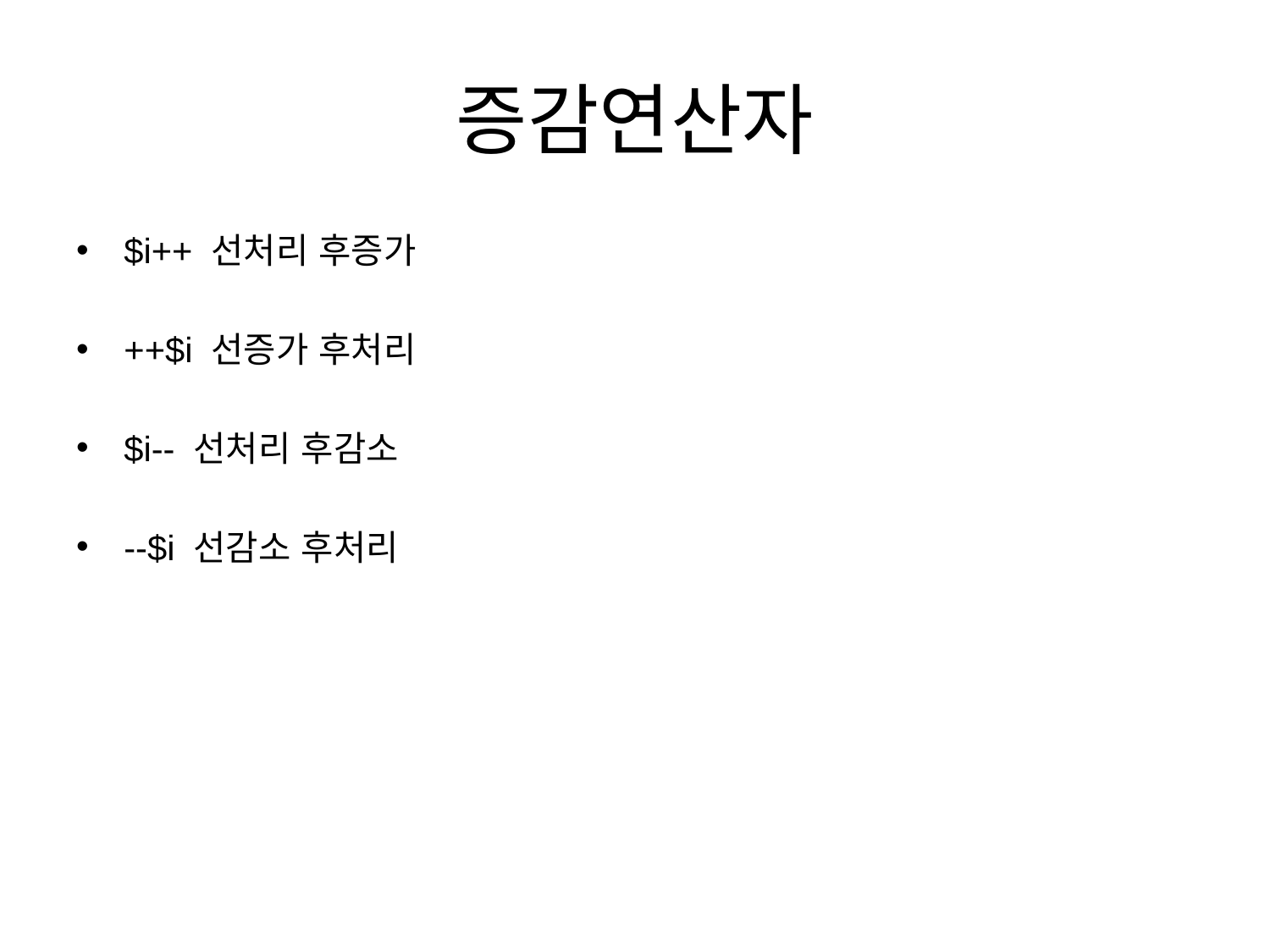

# 증감연산자
$i++ 선처리 후증가

++$i 선증가 후처리

$i-- 선처리 후감소

--$i 선감소 후처리